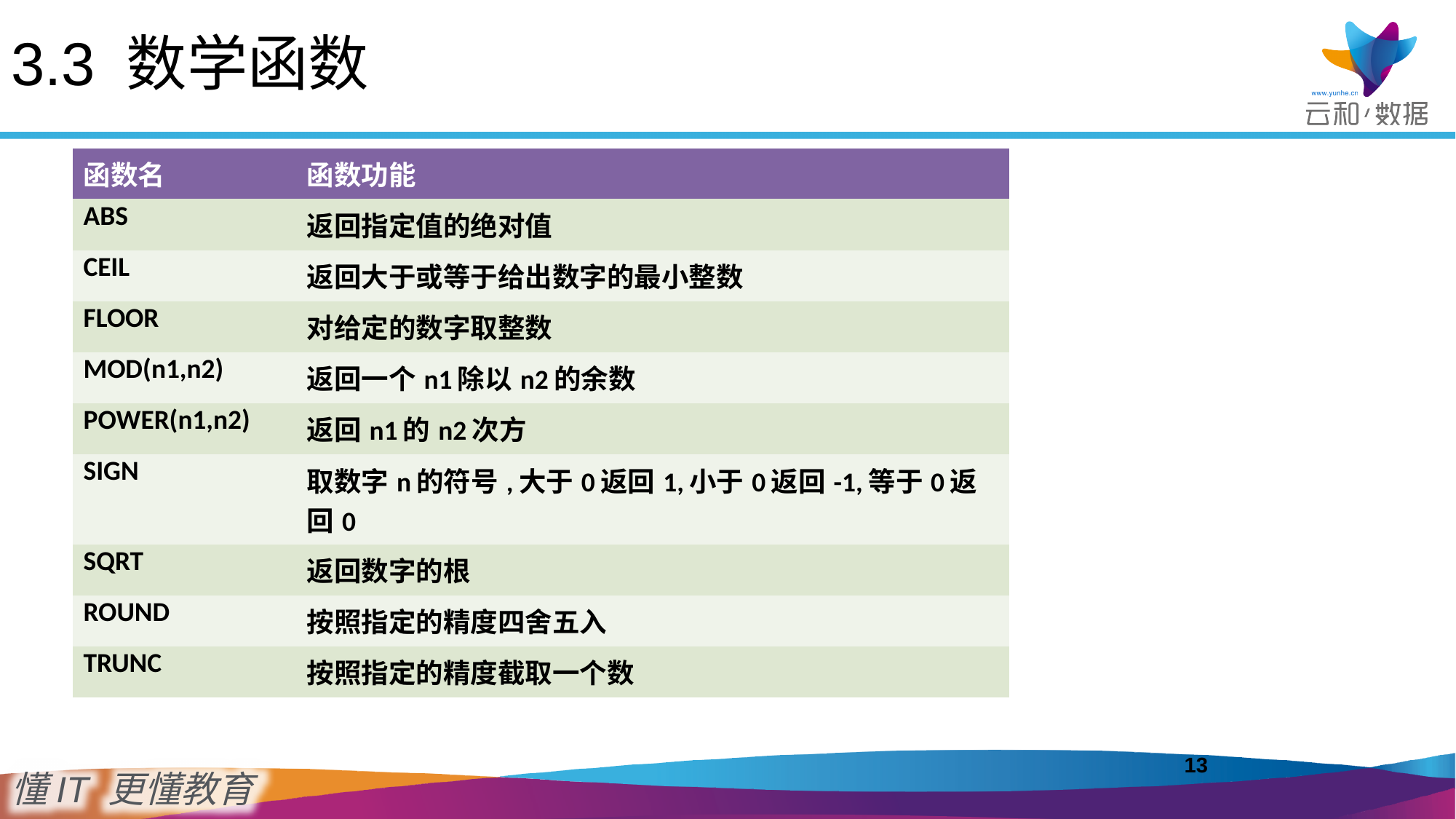

3.3 数学函数
| 函数名 | 函数功能 |
| --- | --- |
| ABS | 返回指定值的绝对值 |
| CEIL | 返回大于或等于给出数字的最小整数 |
| FLOOR | 对给定的数字取整数 |
| MOD(n1,n2) | 返回一个n1除以n2的余数 |
| POWER(n1,n2) | 返回n1的n2次方 |
| SIGN | 取数字n的符号,大于0返回1,小于0返回-1,等于0返回0 |
| SQRT | 返回数字的根 |
| ROUND | 按照指定的精度四舍五入 |
| TRUNC | 按照指定的精度截取一个数 |
13